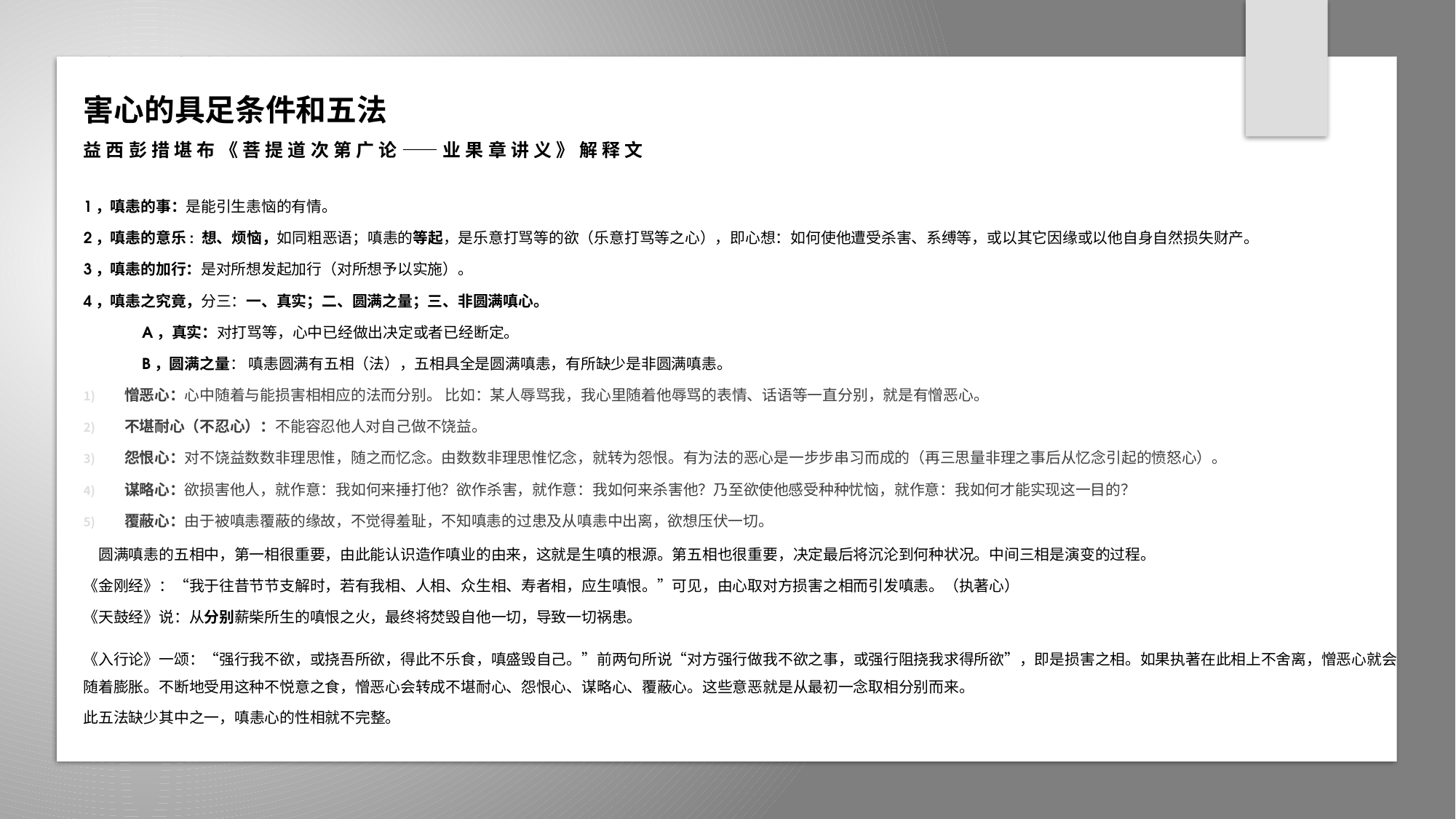

# 害心的具足条件和五法 益西彭措堪布《菩提道次第广论——业果章讲义》解释文
1，嗔恚的事：是能引生恚恼的有情。
2，嗔恚的意乐: 想、烦恼，如同粗恶语；嗔恚的等起，是乐意打骂等的欲（乐意打骂等之心），即心想：如何使他遭受杀害、系缚等，或以其它因缘或以他自身自然损失财产。
3，嗔恚的加行：是对所想发起加行（对所想予以实施）。
4，嗔恚之究竟，分三：一、真实；二、圆满之量；三、非圆满嗔心。
              A，真实：对打骂等，心中已经做出决定或者已经断定。
              B，圆满之量： 嗔恚圆满有五相（法），五相具全是圆满嗔恚，有所缺少是非圆满嗔恚。
憎恶心：心中随着与能损害相相应的法而分别。 比如：某人辱骂我，我心里随着他辱骂的表情、话语等一直分别，就是有憎恶心。
不堪耐心（不忍心）：不能容忍他人对自己做不饶益。
怨恨心：对不饶益数数非理思惟，随之而忆念。由数数非理思惟忆念，就转为怨恨。有为法的恶心是一步步串习而成的（再三思量非理之事后从忆念引起的愤怒心）。
谋略心：欲损害他人，就作意：我如何来捶打他？欲作杀害，就作意：我如何来杀害他？乃至欲使他感受种种忧恼，就作意：我如何才能实现这一目的？
覆蔽心：由于被嗔恚覆蔽的缘故，不觉得羞耻，不知嗔恚的过患及从嗔恚中出离，欲想压伏一切。
　圆满嗔恚的五相中，第一相很重要，由此能认识造作嗔业的由来，这就是生嗔的根源。第五相也很重要，决定最后将沉沦到何种状况。中间三相是演变的过程。
《金刚经》：“我于往昔节节支解时，若有我相、人相、众生相、寿者相，应生嗔恨。”可见，由心取对方损害之相而引发嗔恚。（执著心）
《天鼓经》说：从分别薪柴所生的嗔恨之火，最终将焚毁自他一切，导致一切祸患。
《入行论》一颂：“强行我不欲，或挠吾所欲，得此不乐食，嗔盛毁自己。”前两句所说“对方强行做我不欲之事，或强行阻挠我求得所欲”，即是损害之相。如果执著在此相上不舍离，憎恶心就会随着膨胀。不断地受用这种不悦意之食，憎恶心会转成不堪耐心、怨恨心、谋略心、覆蔽心。这些意恶就是从最初一念取相分别而来。
此五法缺少其中之一，嗔恚心的性相就不完整。